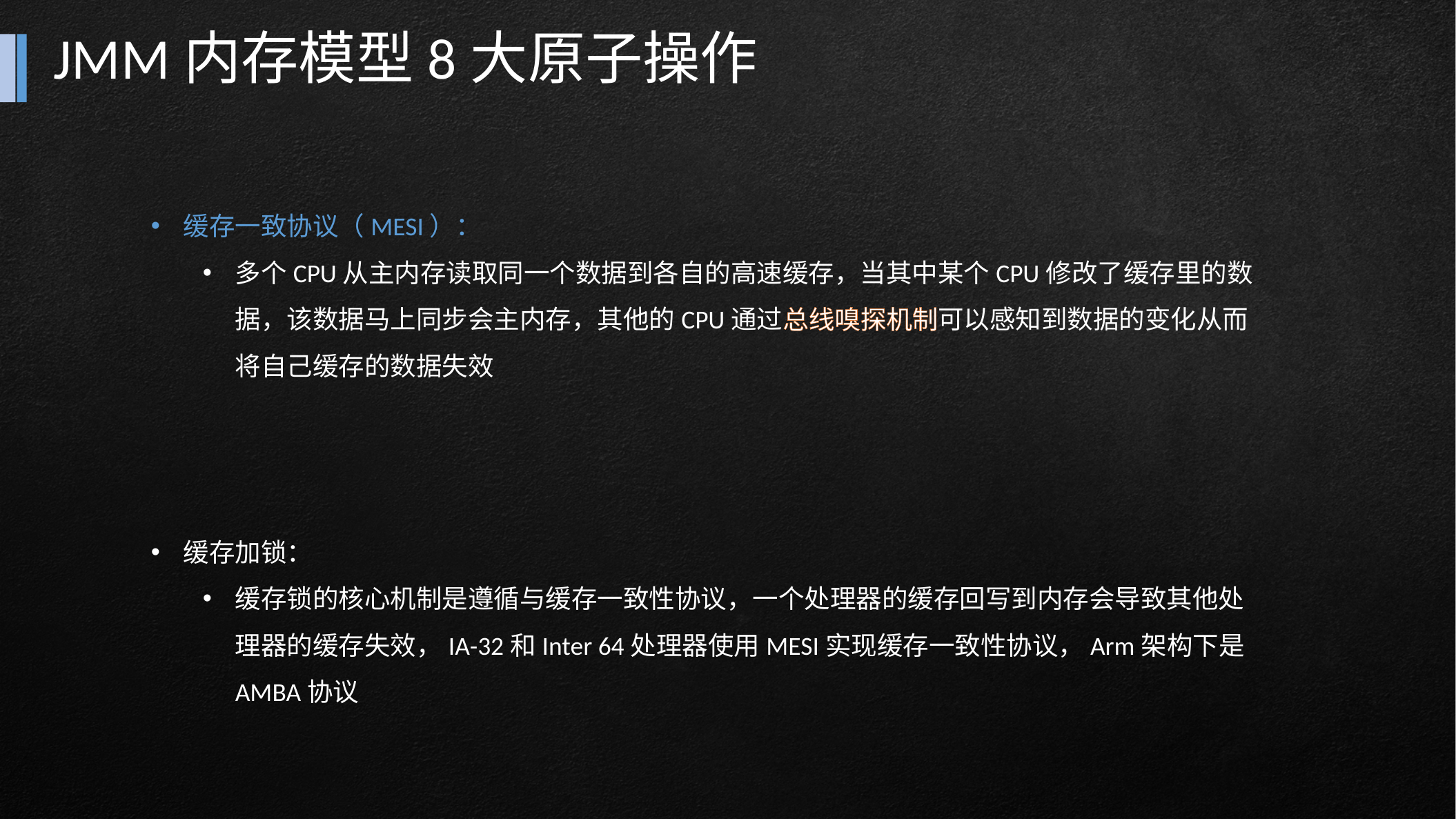

# JMM内存模型8大原子操作
缓存一致协议（MESI）：
多个CPU从主内存读取同一个数据到各自的高速缓存，当其中某个CPU修改了缓存里的数据，该数据马上同步会主内存，其他的CPU通过总线嗅探机制可以感知到数据的变化从而将自己缓存的数据失效

缓存加锁：
缓存锁的核心机制是遵循与缓存一致性协议，一个处理器的缓存回写到内存会导致其他处理器的缓存失效，IA-32和Inter 64处理器使用MESI实现缓存一致性协议，Arm架构下是AMBA协议